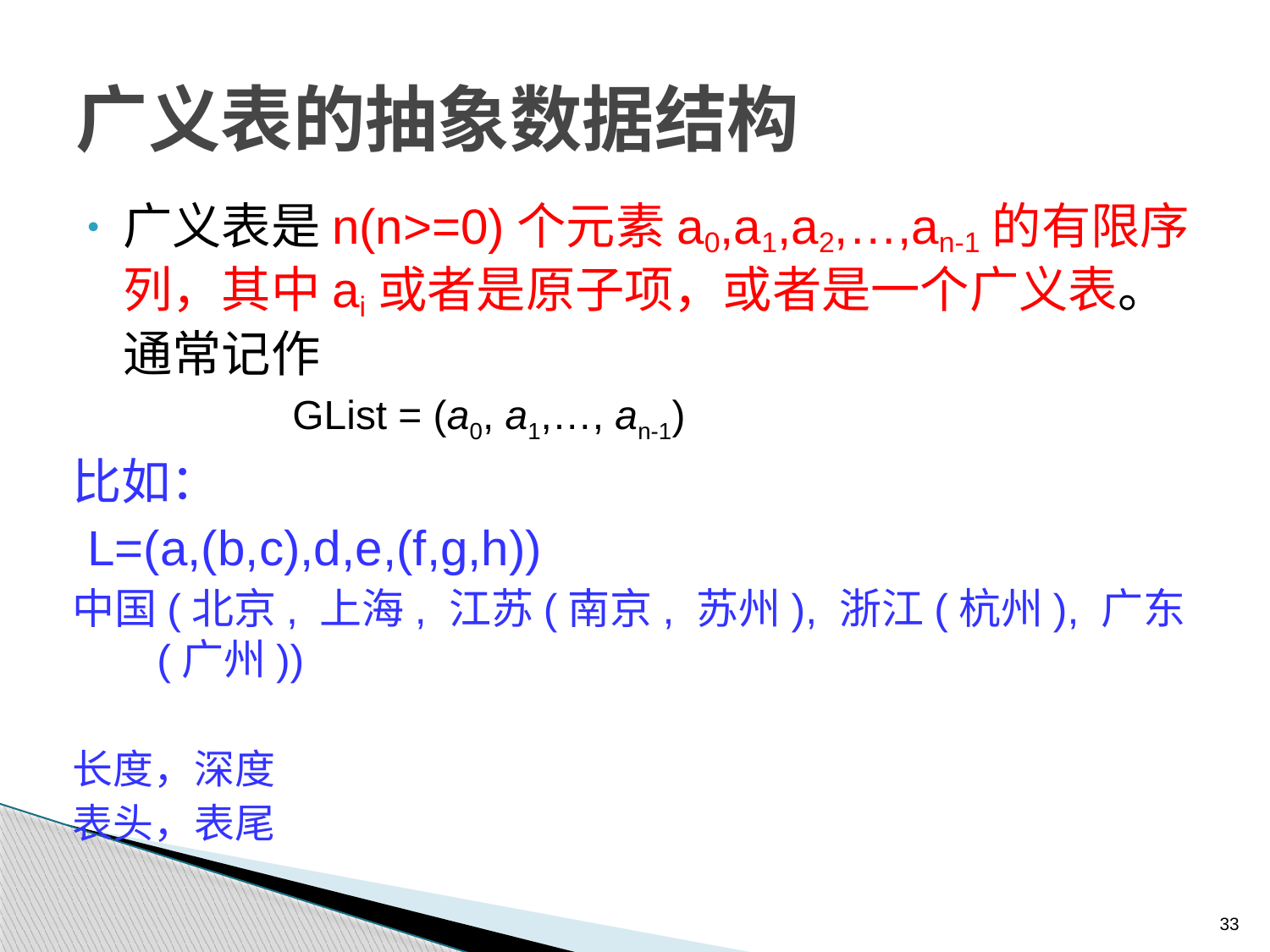

# 广义表的抽象数据结构
广义表是n(n>=0)个元素a0,a1,a2,…,an-1的有限序列，其中ai或者是原子项，或者是一个广义表。通常记作
           GList = (a0, a1,…, an-1)
比如：
L=(a,(b,c),d,e,(f,g,h))
中国(北京, 上海, 江苏(南京, 苏州), 浙江(杭州), 广东(广州))

长度，深度
表头，表尾

33